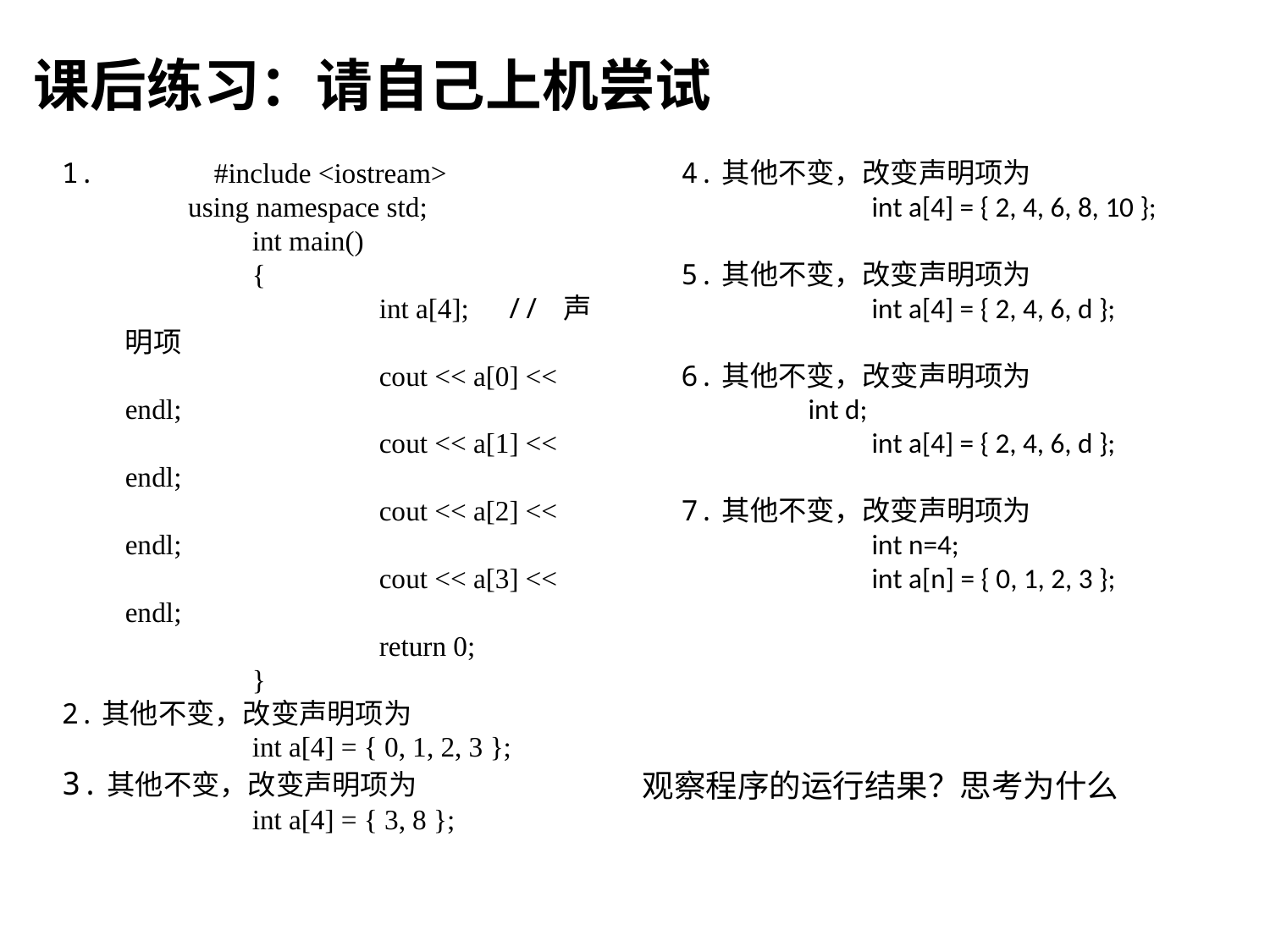

# 课后练习：请自己上机尝试

1.       #include <iostream>
         using namespace std;
	int main()
	{
		int a[4];	// 声明项
		cout << a[0] << endl;
		cout << a[1] << endl;
		cout << a[2] << endl;
		cout << a[3] << endl;
		return 0;
	}
2.其他不变，改变声明项为
	int a[4] = { 0, 1, 2, 3 };
3.其他不变，改变声明项为
	int a[4] = { 3, 8 };

4.其他不变，改变声明项为
	int a[4] = { 2, 4, 6, 8, 10 };

5.其他不变，改变声明项为
	int a[4] = { 2, 4, 6, d };

6.其他不变，改变声明项为
          int d;
	int a[4] = { 2, 4, 6, d };

7.其他不变，改变声明项为
	int n=4;
	int a[n] = { 0, 1, 2, 3 };
观察程序的运行结果？思考为什么